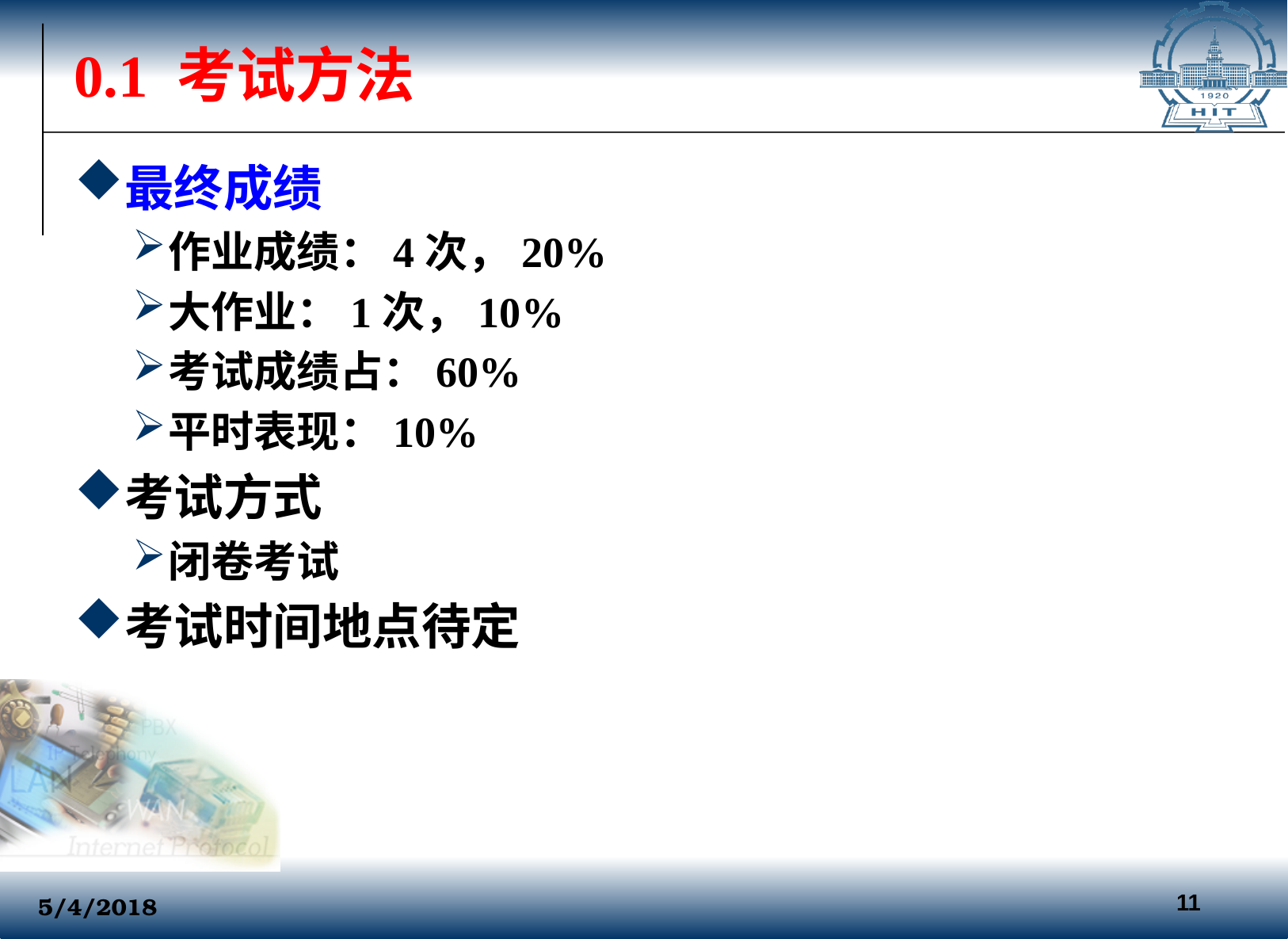

0.1 考试方法
最终成绩
作业成绩：4次，20%
大作业：1次，10%
考试成绩占：60%
平时表现：10%
考试方式
闭卷考试
考试时间地点待定